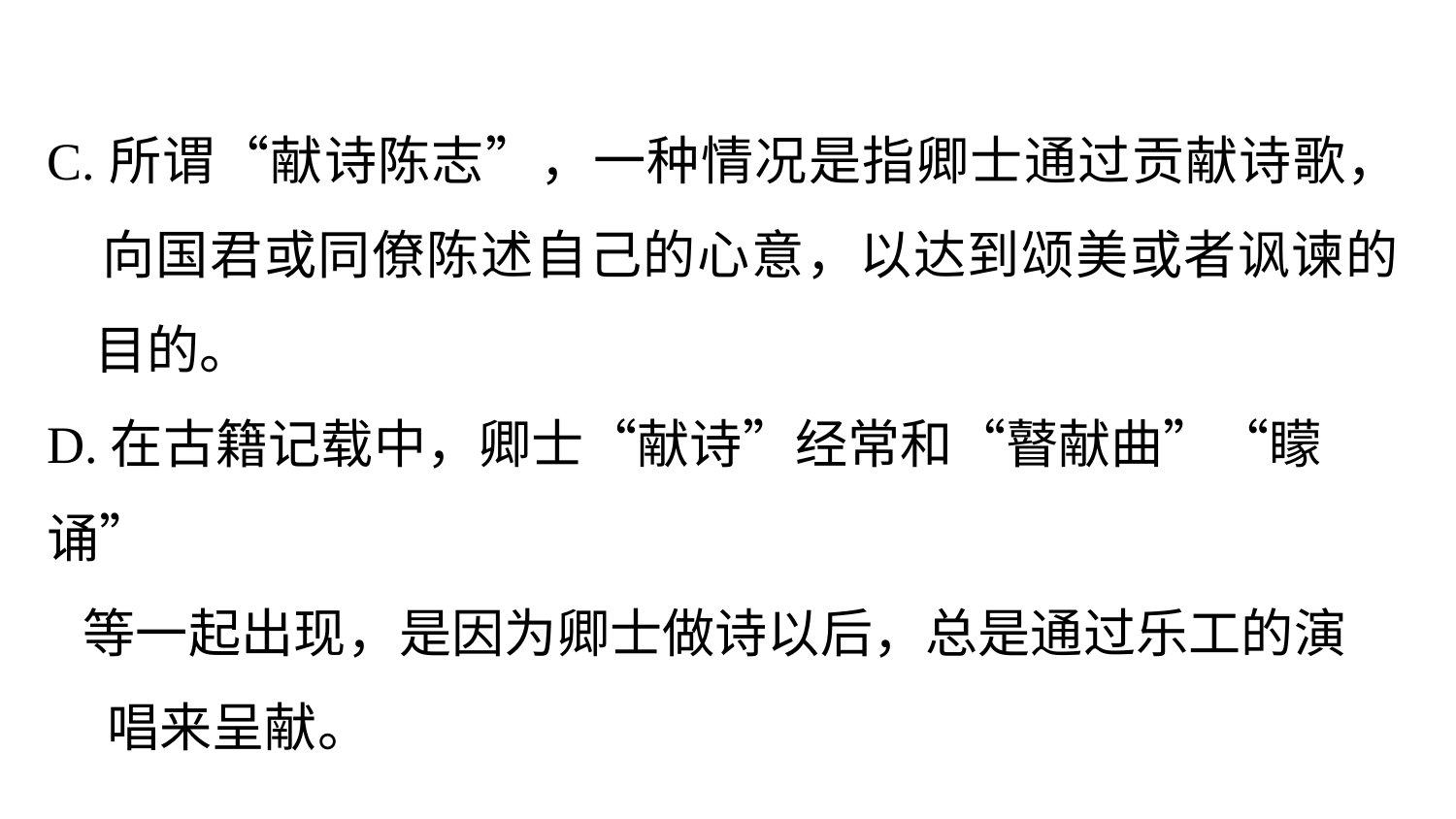

C.所谓“献诗陈志”，一种情况是指卿士通过贡献诗歌，
    向国君或同僚陈述自己的心意，以达到颂美或者讽谏的
    目的。
D.在古籍记载中，卿士“献诗”经常和“瞽献曲”“矇诵”
  等一起出现，是因为卿士做诗以后，总是通过乐工的演
    唱来呈献。